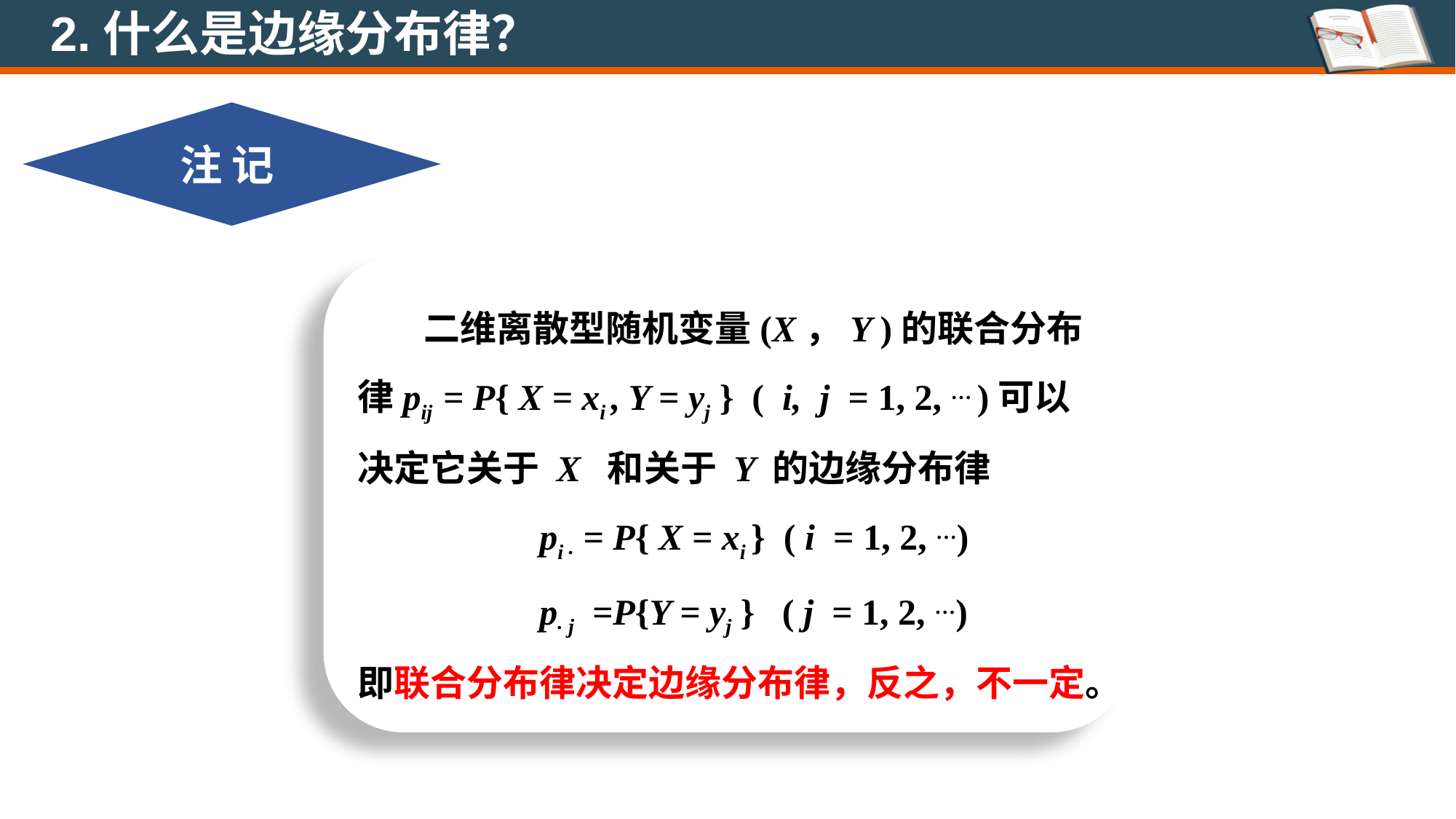

2.什么是边缘分布律？
注 记
       二维离散型随机变量(X，Y )的联合分布律pij  = P{ X = xi , Y = yj }  (  i,  j  = 1, 2, … )可以决定它关于 X  和关于 Y 的边缘分布律
                    pi . = P{ X = xi }  ( i  = 1, 2, …)
                    p. j  =P{Y = yj }   ( j  = 1, 2, …)
即联合分布律决定边缘分布律，反之，不一定。